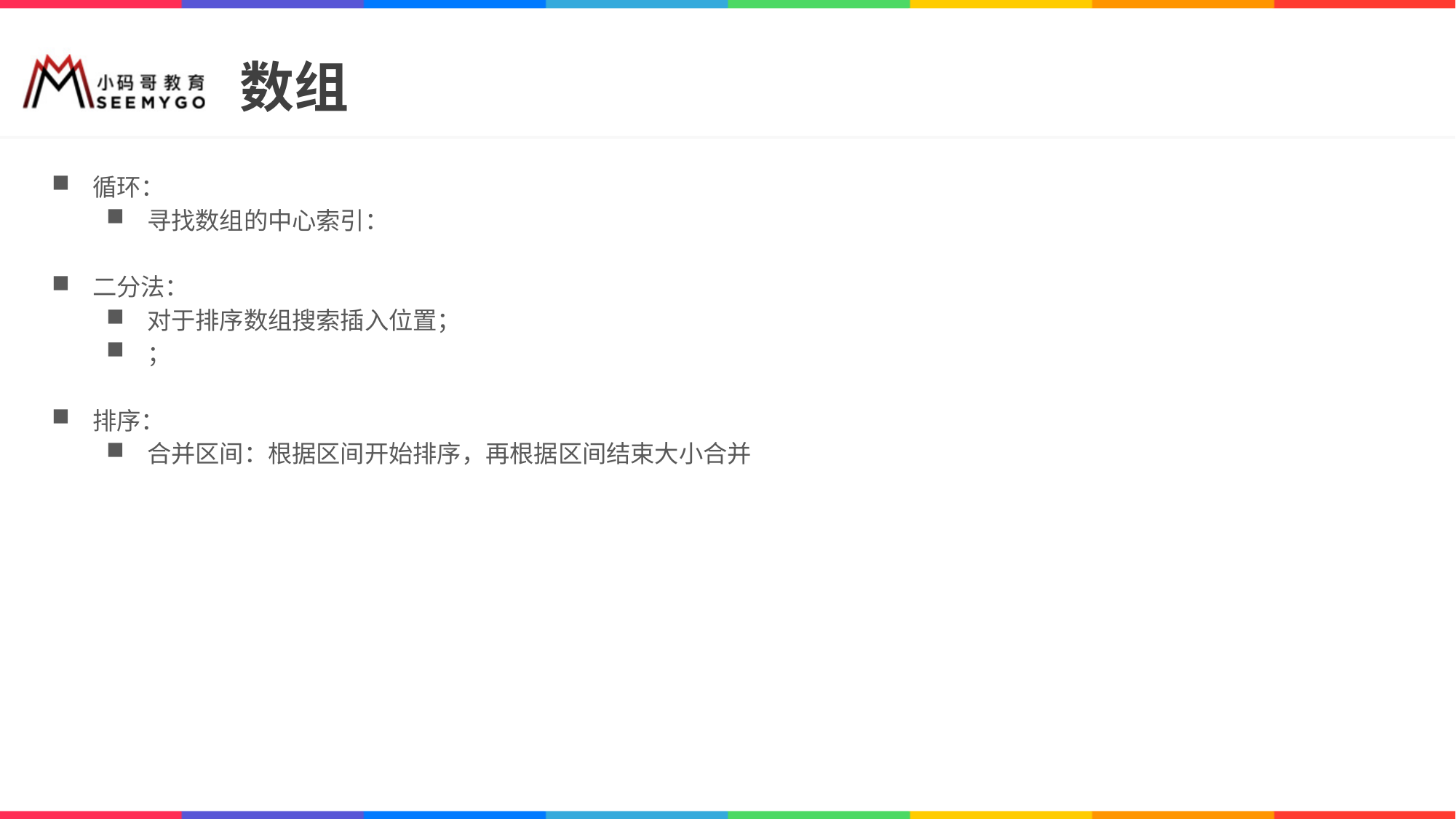

# 数组
循环：
寻找数组的中心索引：

二分法：
对于排序数组搜索插入位置；
；

排序：
合并区间：根据区间开始排序，再根据区间结束大小合并